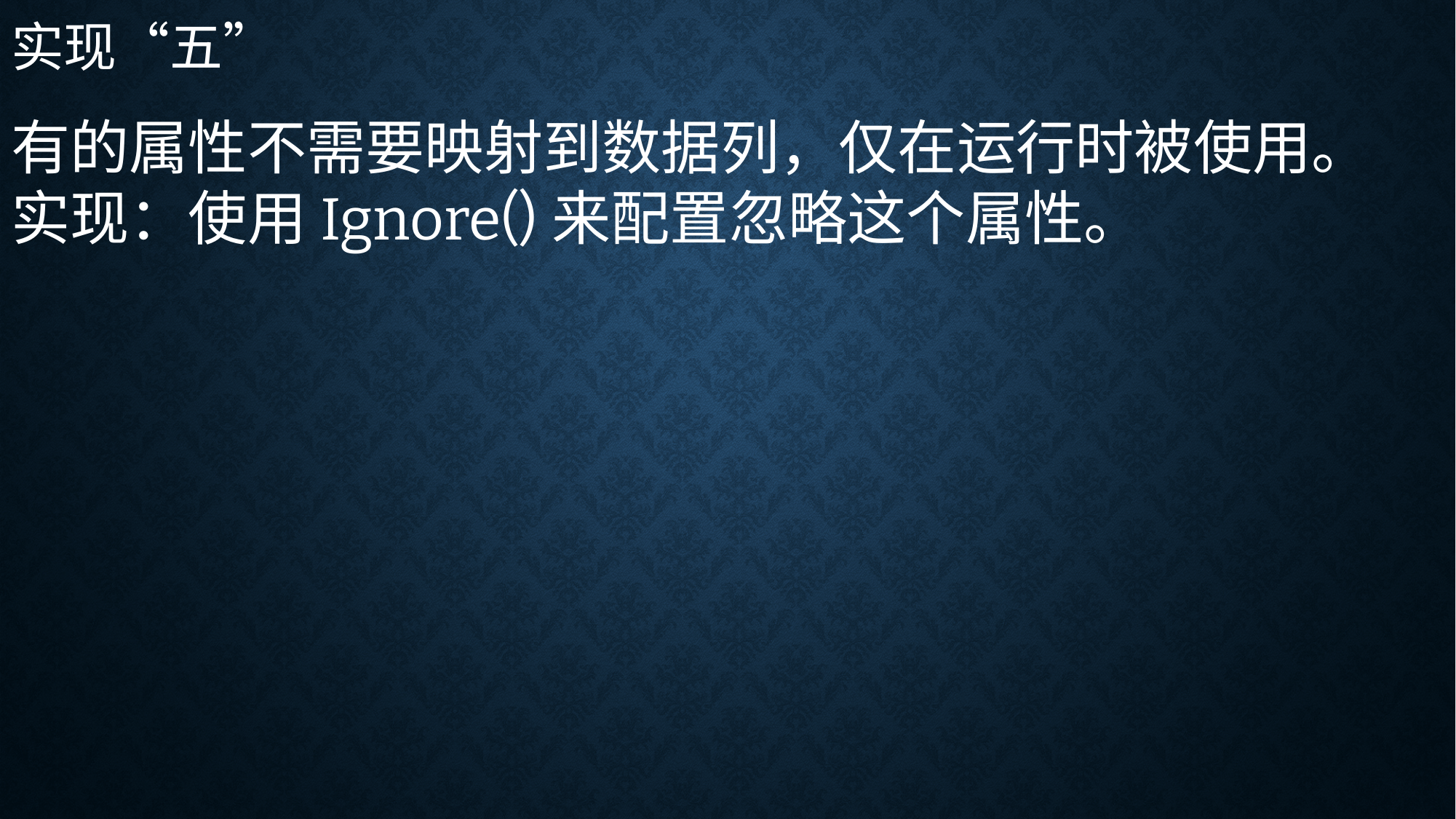

实现“五”
有的属性不需要映射到数据列，仅在运行时被使用。
实现：使用Ignore()来配置忽略这个属性。